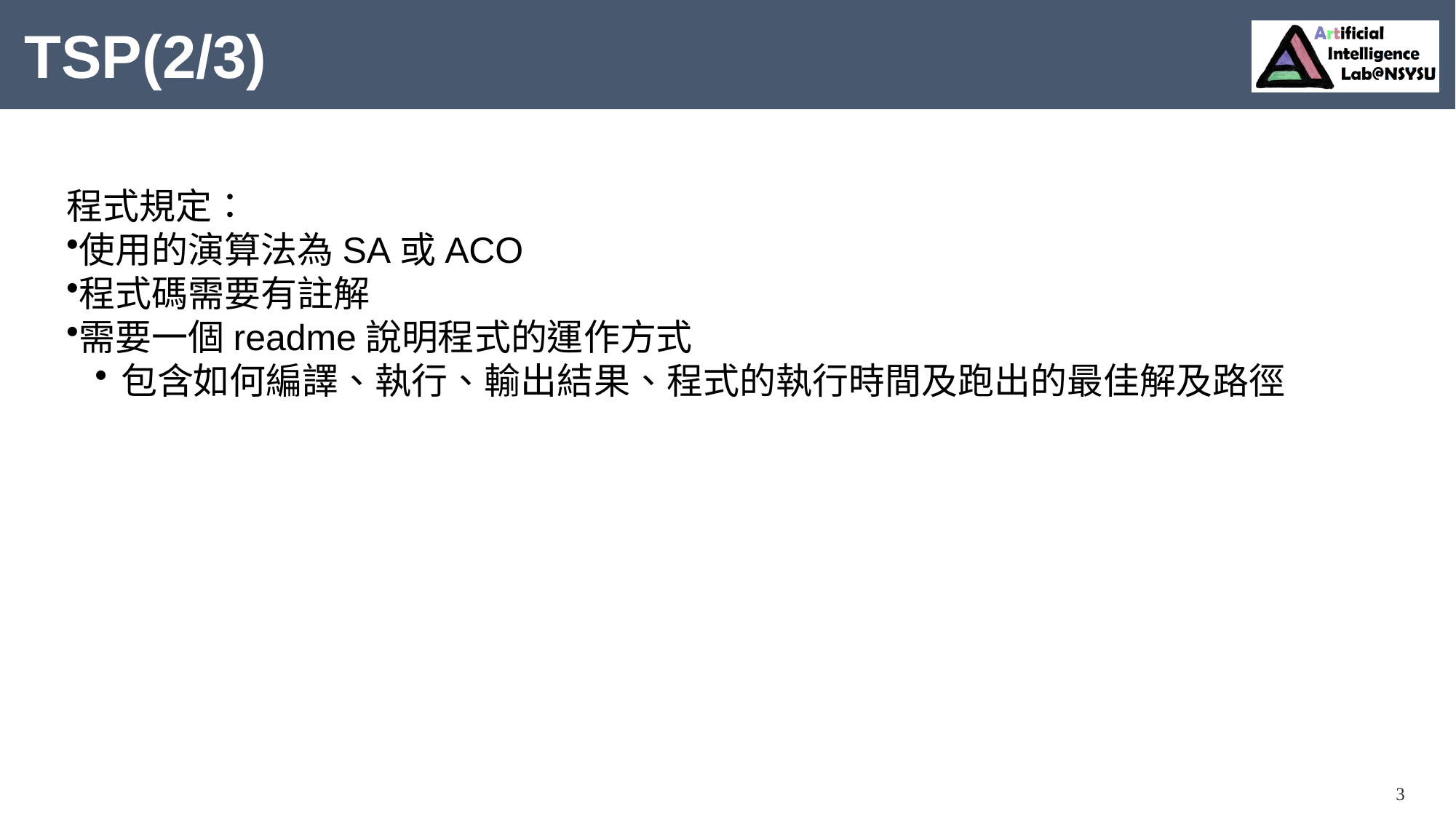

# TSP(2/3)
程式規定：
使用的演算法為SA或ACO
程式碼需要有註解
需要一個readme說明程式的運作方式
包含如何編譯、執行、輸出結果、程式的執行時間及跑出的最佳解及路徑

3